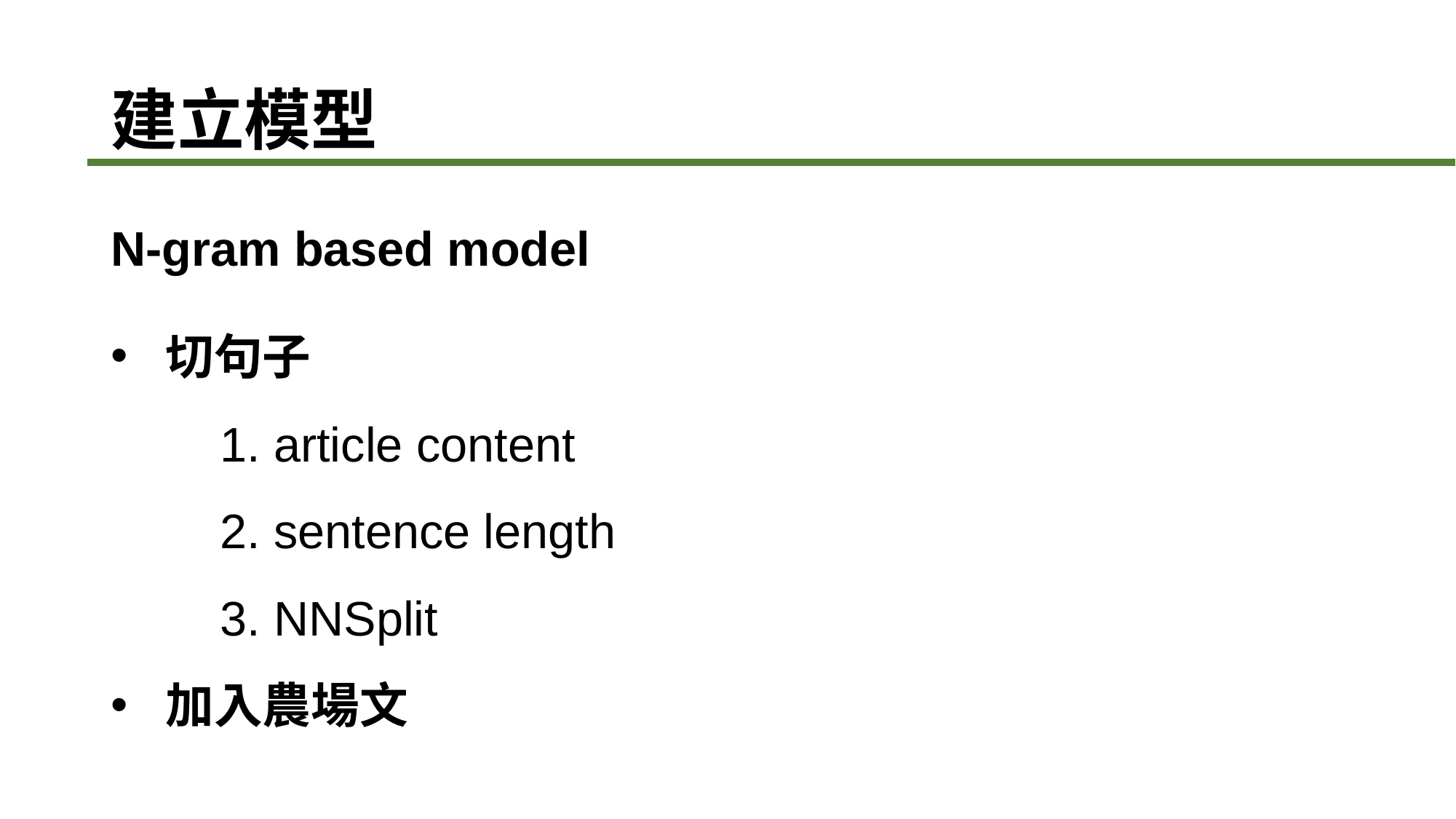

# 建立模型
N-gram based model
切句子
	1. article content
	2. sentence length
	3. NNSplit
加入農場文